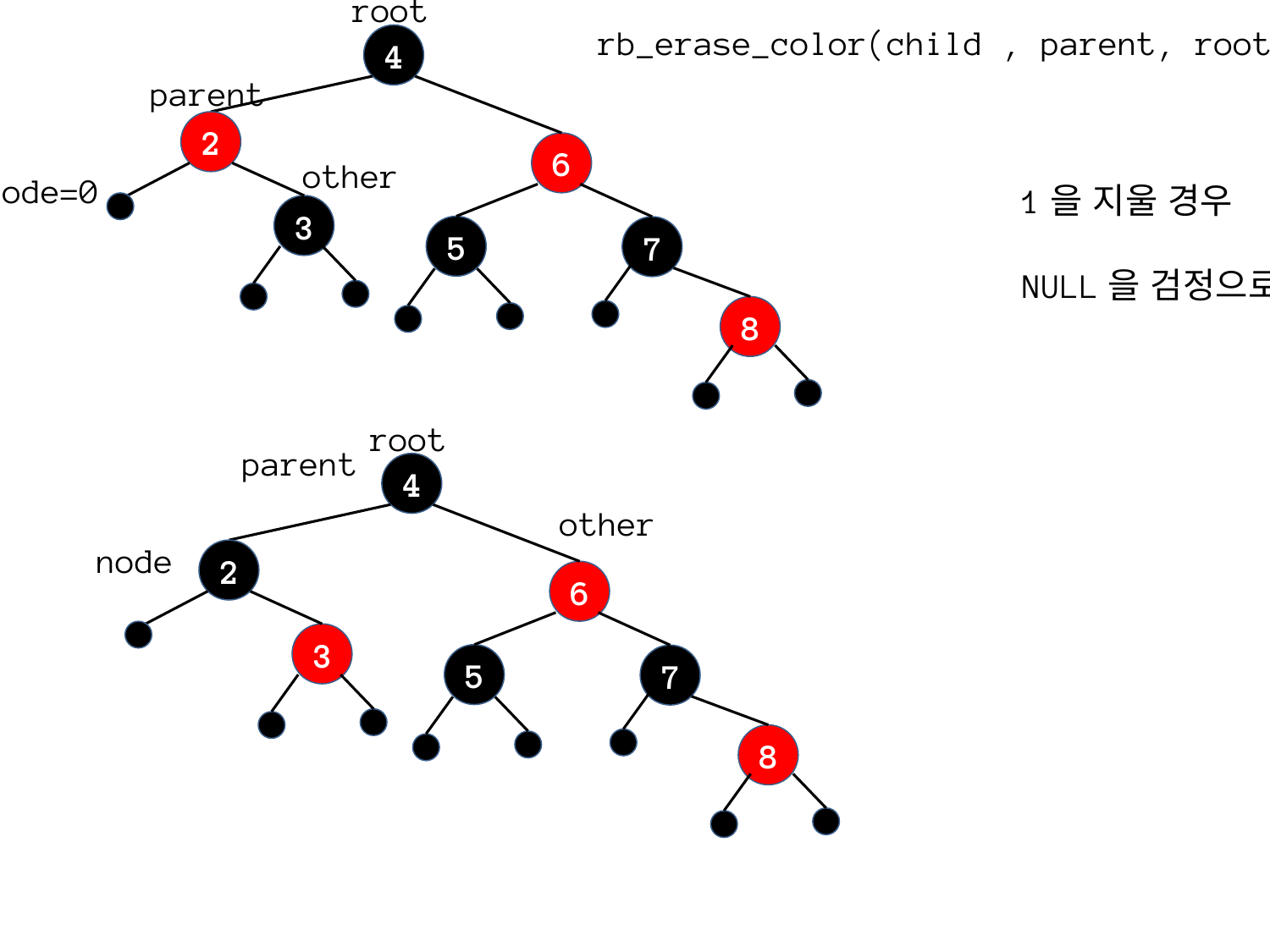

root
rb_erase_color(child , parent, root)
4
parent
2
6
other
node=0
1을 지울 경우

NULL을 검정으로 간주한다.

3
5
7

8

root
parent
4
other
node
2
6

3
5
7

8